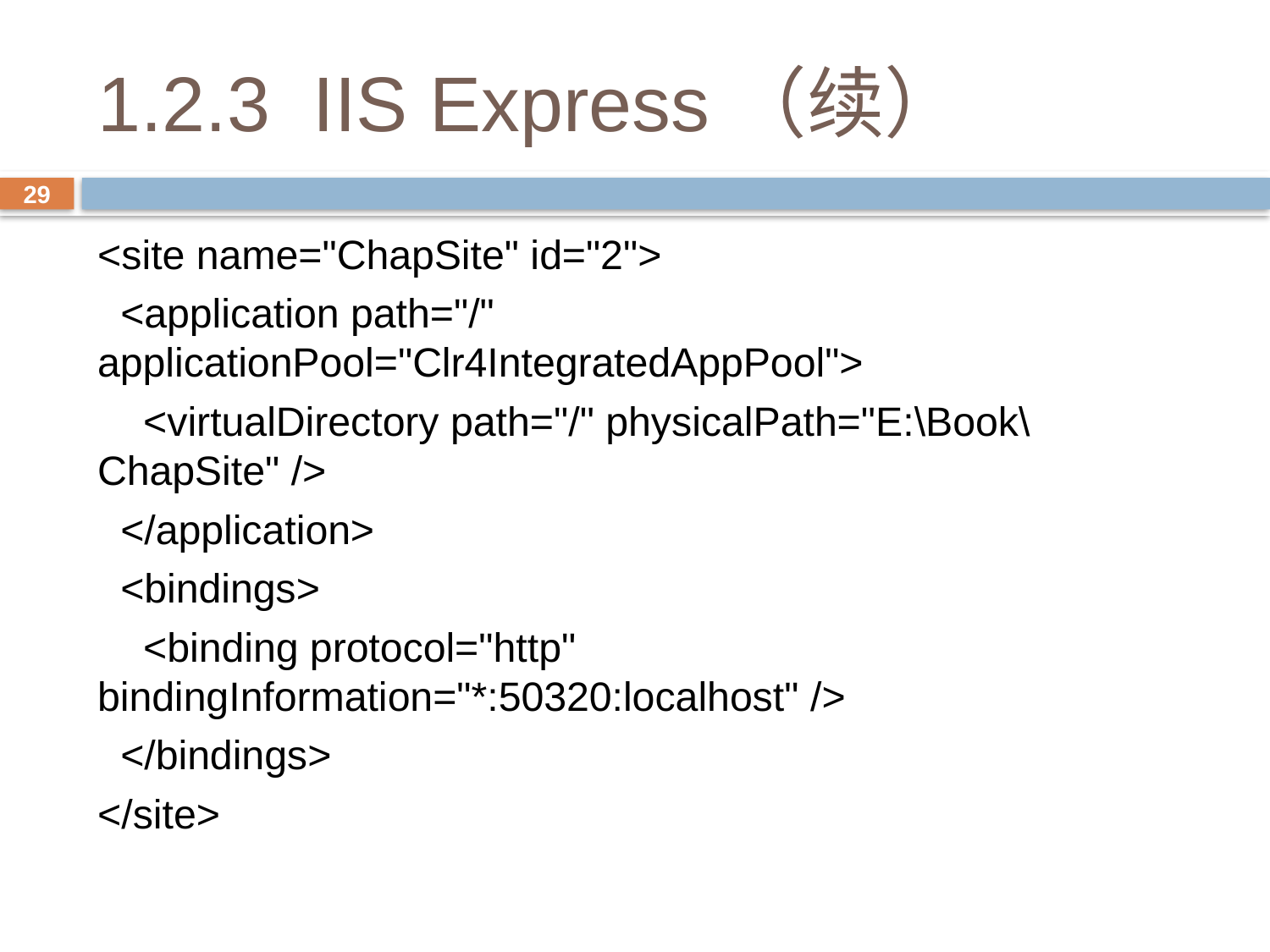

# 1.2.3  IIS Express（续）
29
<site name="ChapSite" id="2">
  <application path="/" applicationPool="Clr4IntegratedAppPool">
    <virtualDirectory path="/" physicalPath="E:\Book\ChapSite" />
  </application>
  <bindings>
    <binding protocol="http" bindingInformation="*:50320:localhost" />
  </bindings>
</site>